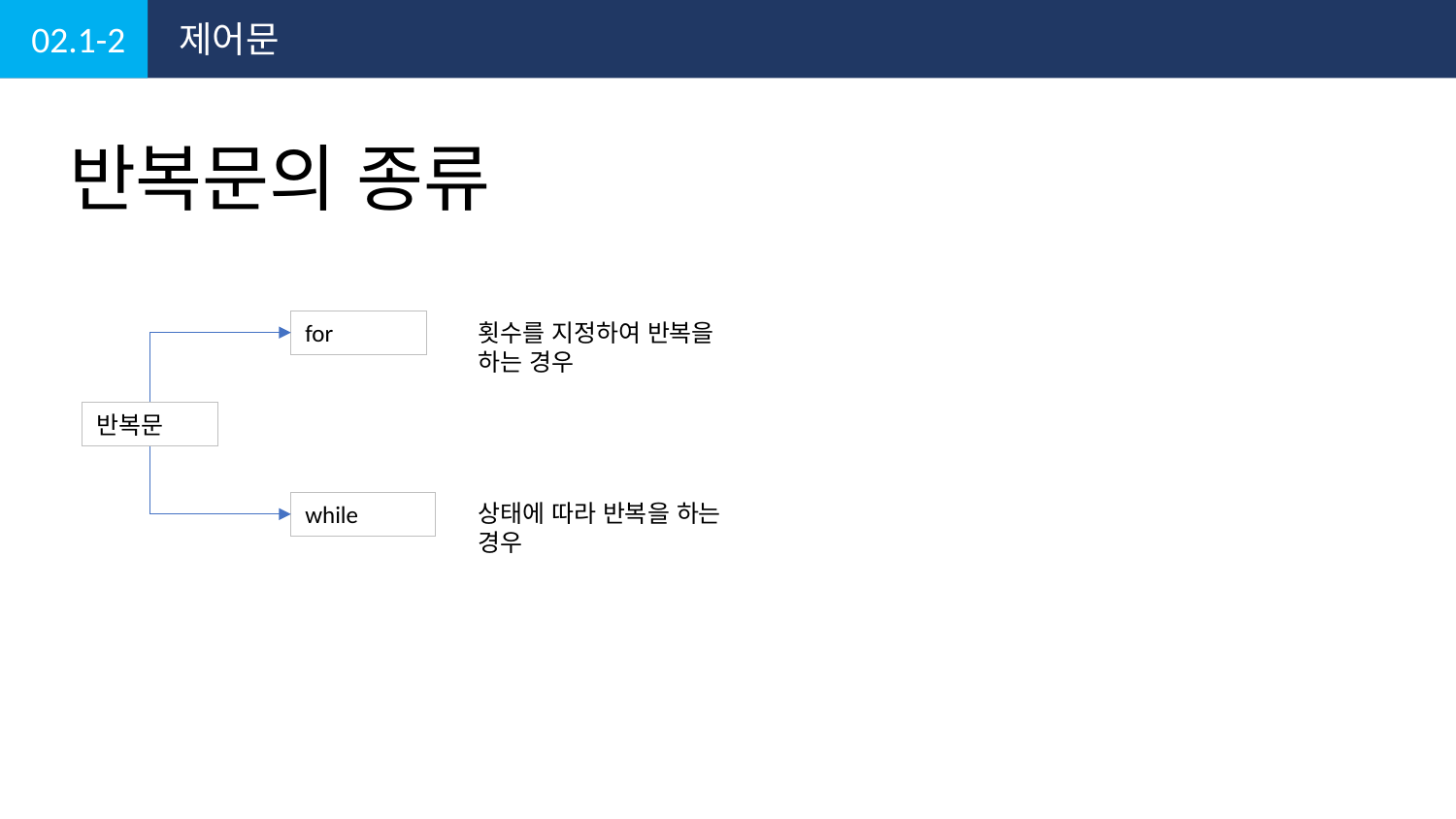

02.1-2
제어문
반복문의 종류
for
횟수를 지정하여 반복을 하는 경우
반복문
상태에 따라 반복을 하는 경우
while